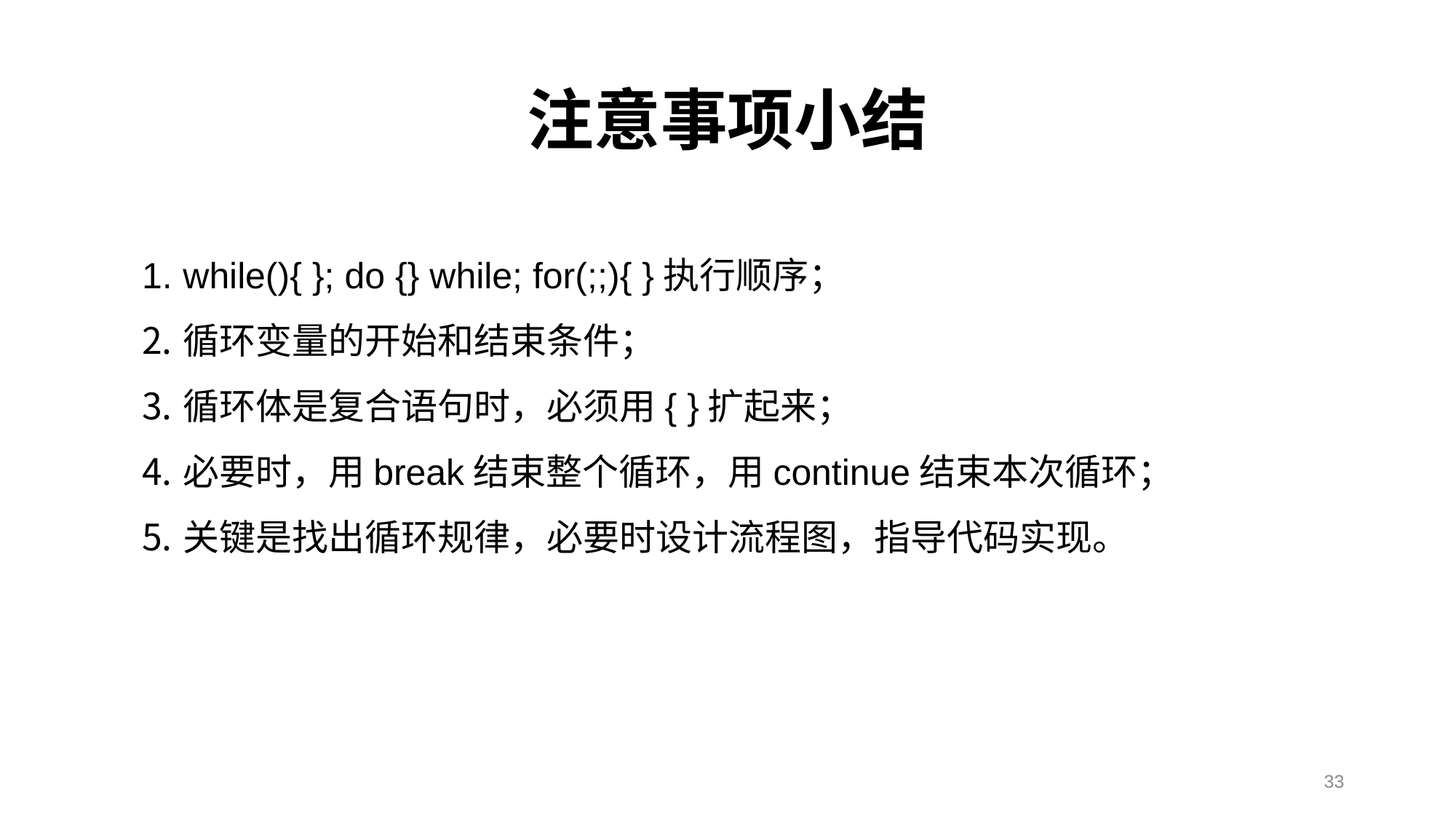

# 注意事项小结
while(){ }; do {} while; for(;;){ }执行顺序；
循环变量的开始和结束条件；
循环体是复合语句时，必须用{ }扩起来；
必要时，用break结束整个循环，用continue结束本次循环；
关键是找出循环规律，必要时设计流程图，指导代码实现。
33